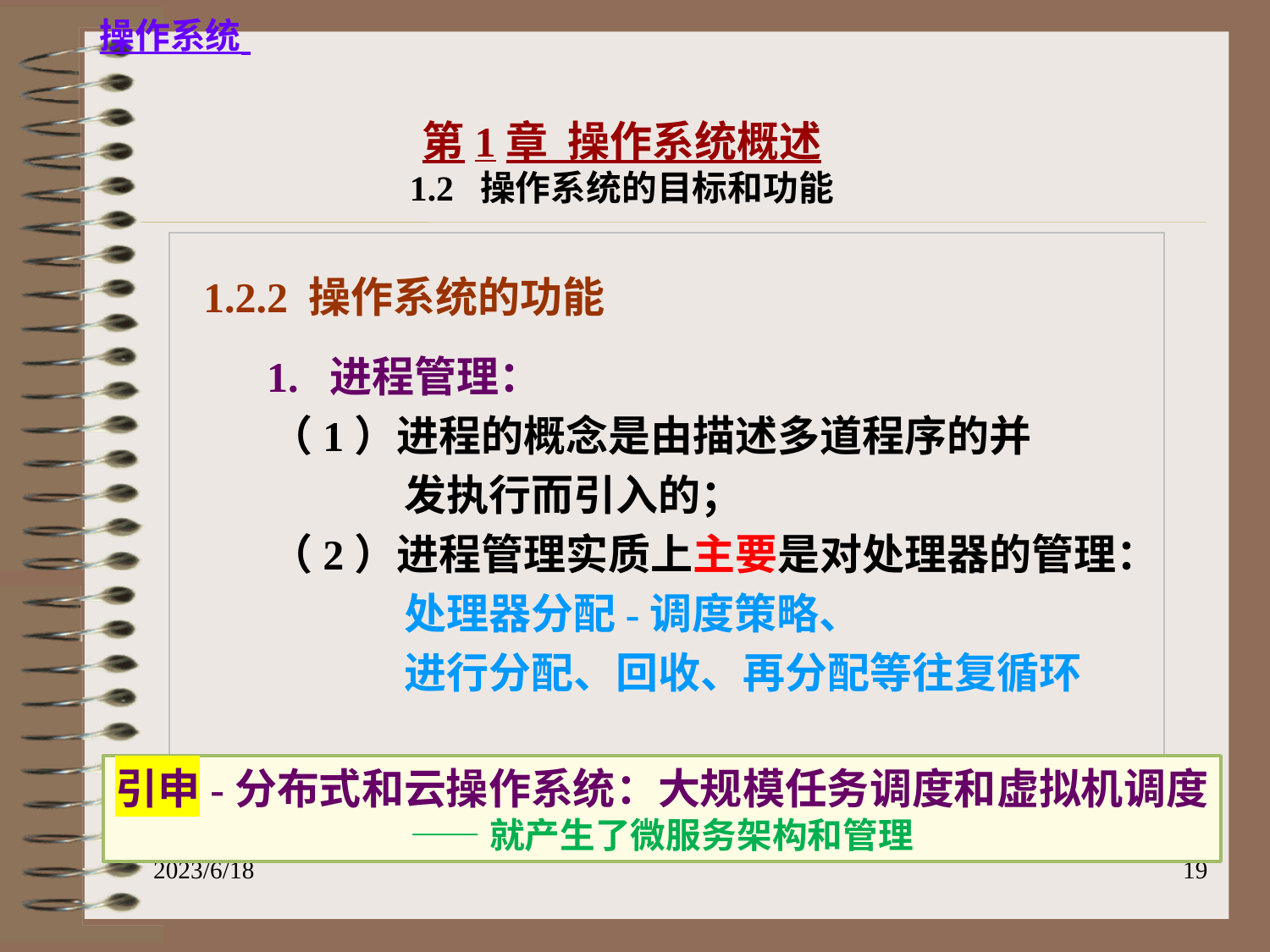

第1章  操作系统概述
1.2  操作系统的目标和功能

1.2.2 操作系统的功能

      1.  进程管理：
      （1）进程的概念是由描述多道程序的并
                    发执行而引入的；
      （2）进程管理实质上主要是对处理器的管理：
                    处理器分配-调度策略、
                    进行分配、回收、再分配等往复循环
引申-分布式和云操作系统：大规模任务调度和虚拟机调度
——就产生了微服务架构和管理
2023/6/18
19